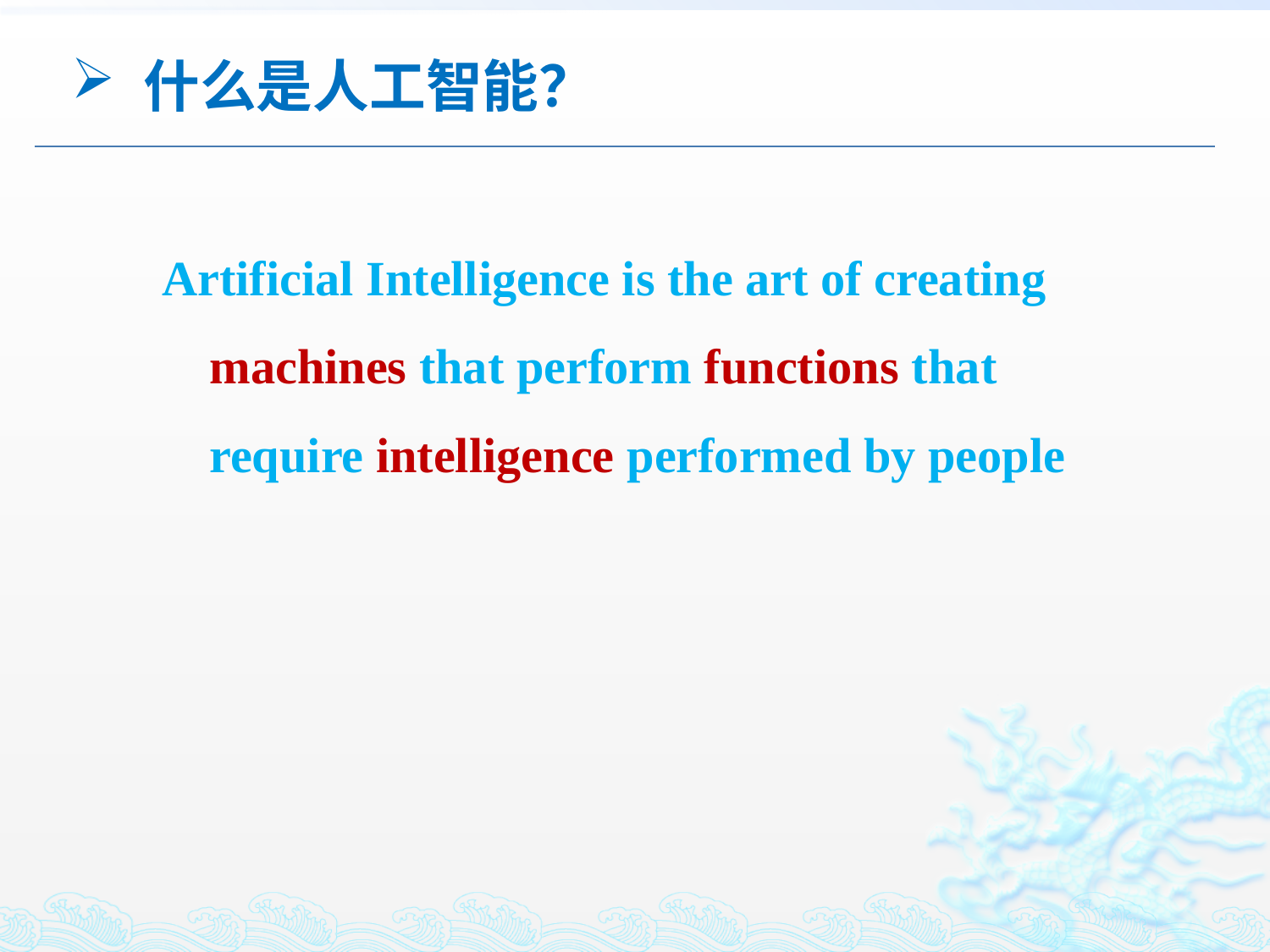

# 什么是人工智能？
Artificial Intelligence is the art of creating machines that perform functions that require intelligence performed by people